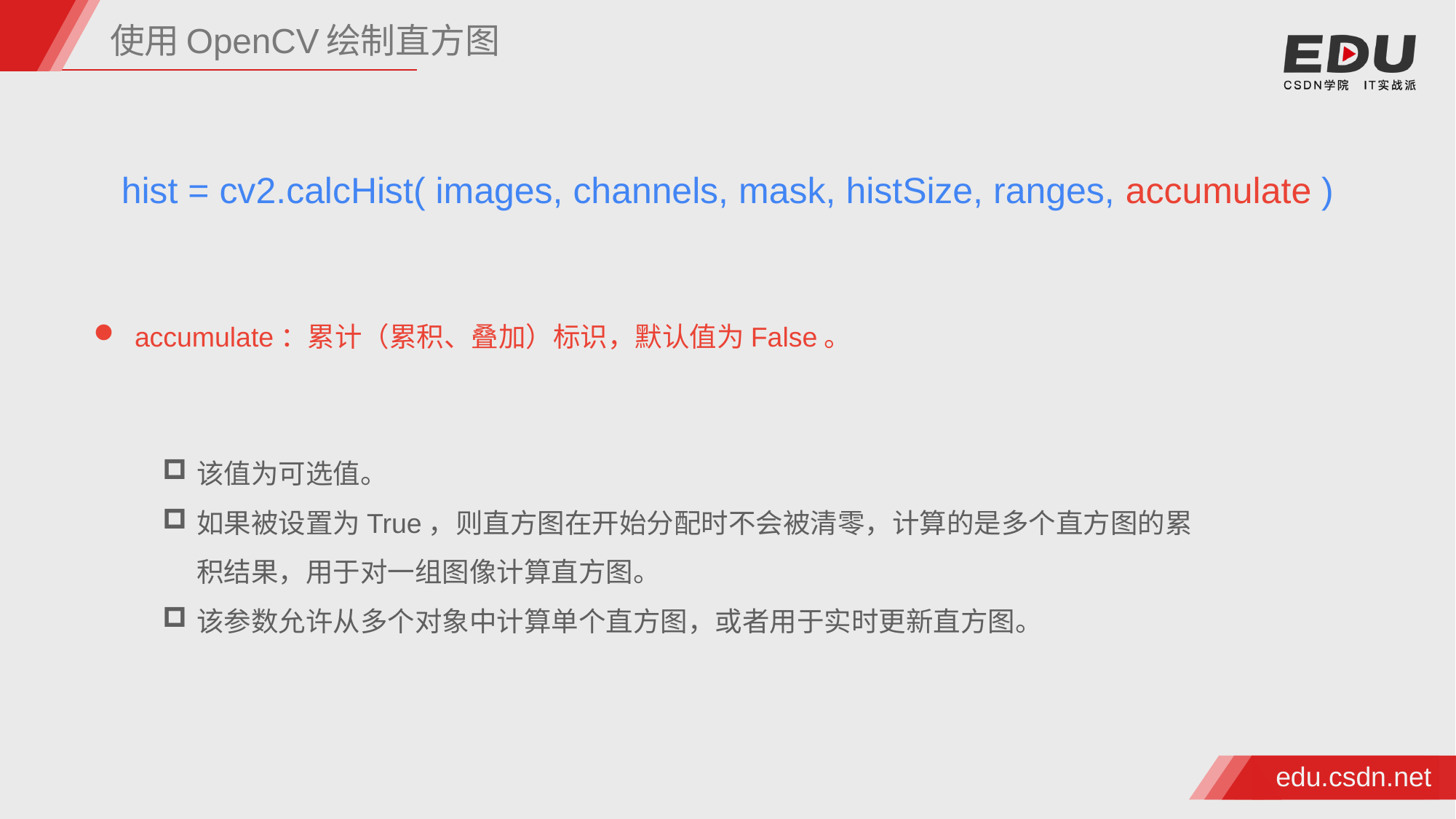

使用OpenCV绘制直方图
hist = cv2.calcHist( images, channels, mask, histSize, ranges, accumulate )
accumulate：累计（累积、叠加）标识，默认值为False。
该值为可选值。
如果被设置为True，则直方图在开始分配时不会被清零，计算的是多个直方图的累积结果，用于对一组图像计算直方图。
该参数允许从多个对象中计算单个直方图，或者用于实时更新直方图。